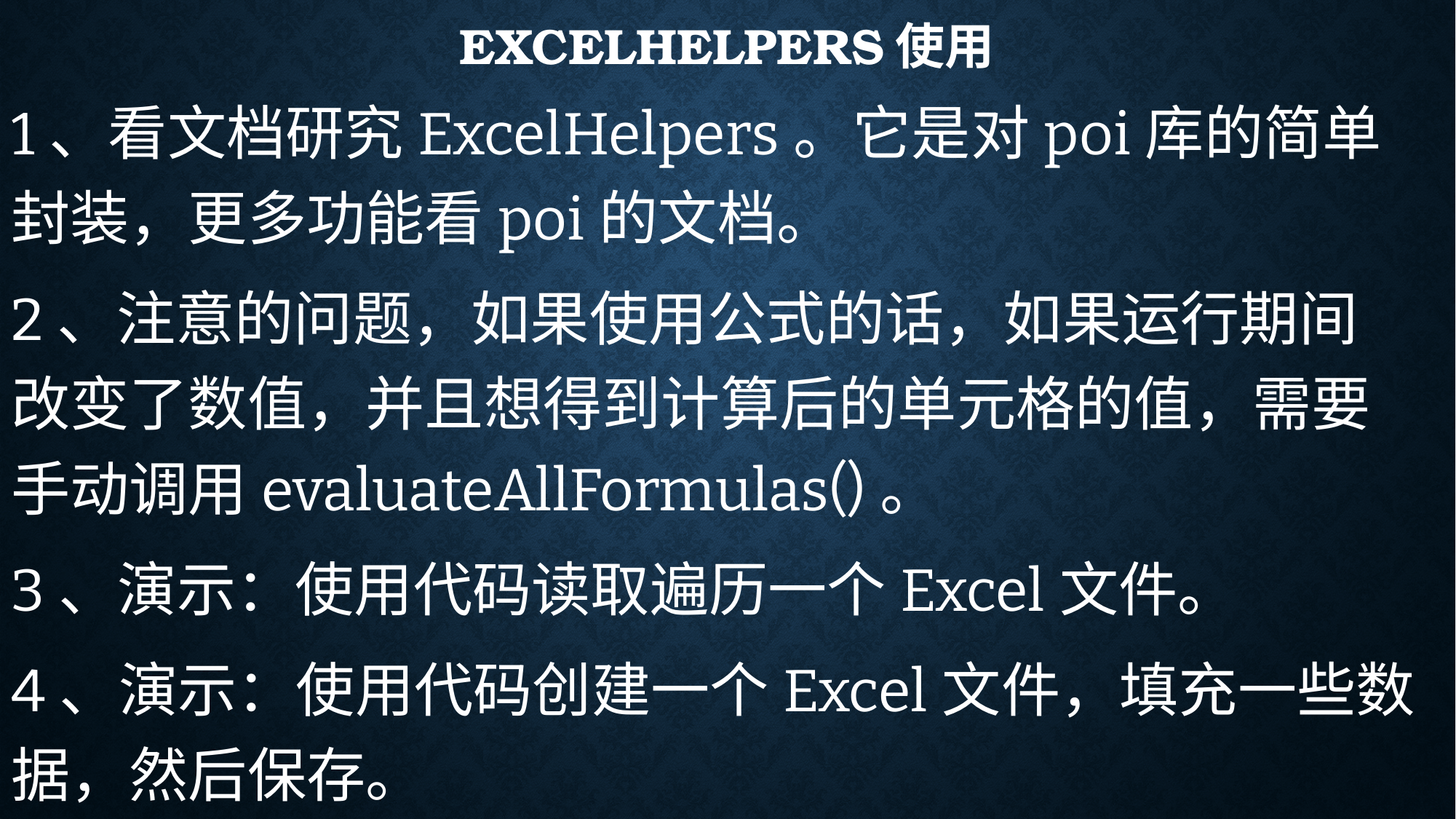

# ExcelHelpers使用
1、看文档研究ExcelHelpers。它是对poi库的简单封装，更多功能看poi的文档。
2、注意的问题，如果使用公式的话，如果运行期间改变了数值，并且想得到计算后的单元格的值，需要手动调用evaluateAllFormulas()。
3、演示：使用代码读取遍历一个Excel文件。
4、演示：使用代码创建一个Excel文件，填充一些数据，然后保存。